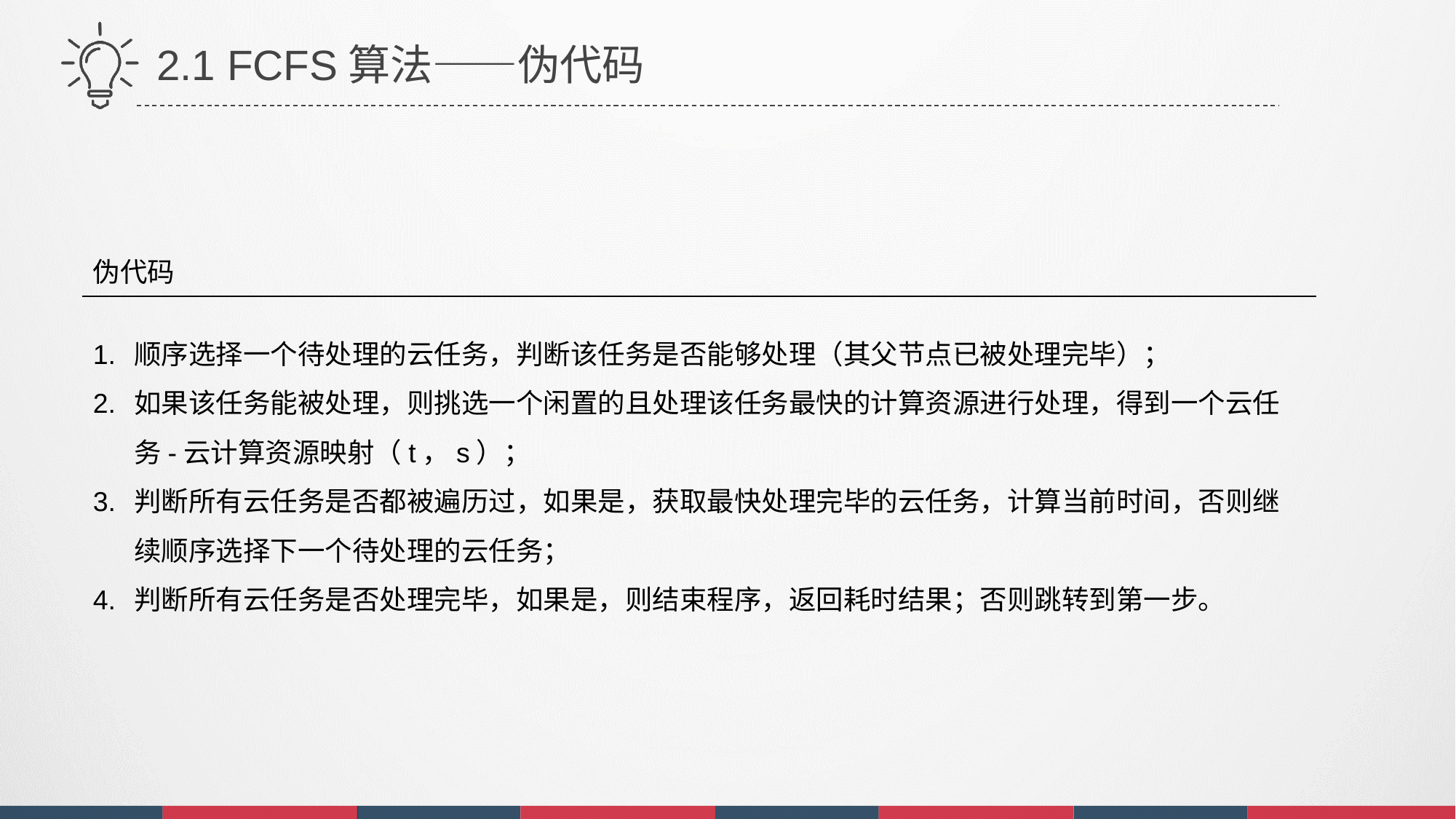

2.1 FCFS算法——伪代码
伪代码

顺序选择一个待处理的云任务，判断该任务是否能够处理（其父节点已被处理完毕）；
如果该任务能被处理，则挑选一个闲置的且处理该任务最快的计算资源进行处理，得到一个云任务-云计算资源映射（t，s）；
判断所有云任务是否都被遍历过，如果是，获取最快处理完毕的云任务，计算当前时间，否则继续顺序选择下一个待处理的云任务；
判断所有云任务是否处理完毕，如果是，则结束程序，返回耗时结果；否则跳转到第一步。